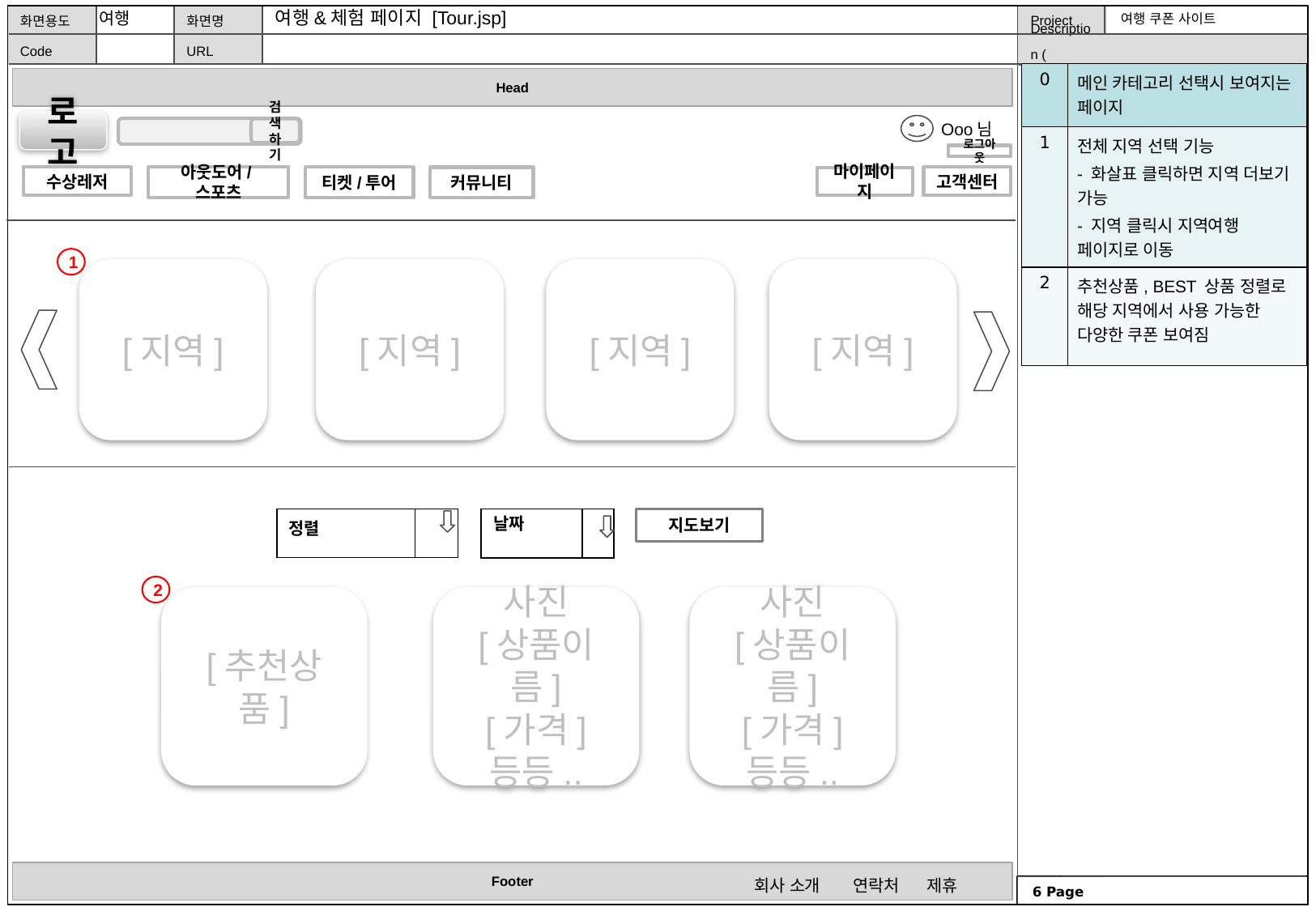

여행&체험 페이지 [Tour.jsp]
여행
여행 쿠폰 사이트
| 0 | 메인 카테고리 선택시 보여지는 페이지 |
| --- | --- |
| 1 | 전체 지역 선택 기능 - 화살표 클릭하면 지역 더보기 가능 - 지역 클릭시 지역여행 페이지로 이동 |
| 2 | 추천상품, BEST 상품 정렬로 해당 지역에서 사용 가능한 다양한 쿠폰 보여짐 |
로고
Ooo님

검색하기
로그아웃
수상레저
아웃도어/스포츠
고객센터
티켓/투어
커뮤니티
마이페이지
1
[지역]
[지역]
[지역]
[지역]

| 정렬 |  |
| --- | --- |
지도보기
| 날짜 |  |
| --- | --- |

2
[추천상품]
사진
[상품이름]
[가격]
등등..
사진
[상품이름]
[가격]
등등..
 회사 소개       연락처      제휴